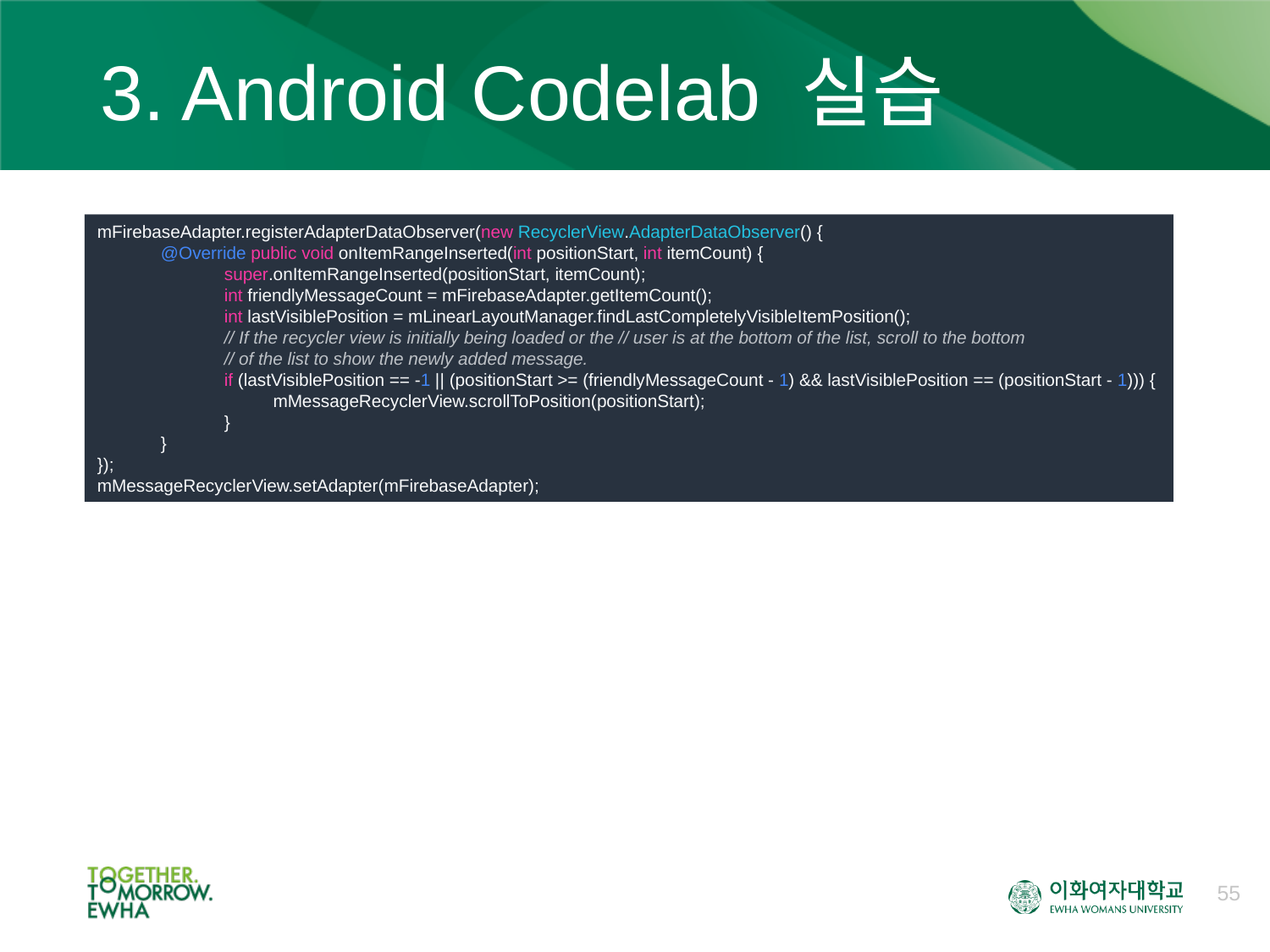

# 3. Android Codelab 실습
mFirebaseAdapter.registerAdapterDataObserver(new RecyclerView.AdapterDataObserver() {
@Override public void onItemRangeInserted(int positionStart, int itemCount) {
super.onItemRangeInserted(positionStart, itemCount);
int friendlyMessageCount = mFirebaseAdapter.getItemCount();
int lastVisiblePosition = mLinearLayoutManager.findLastCompletelyVisibleItemPosition();
// If the recycler view is initially being loaded or the // user is at the bottom of the list, scroll to the bottom
// of the list to show the newly added message.
if (lastVisiblePosition == -1 || (positionStart >= (friendlyMessageCount - 1) && lastVisiblePosition == (positionStart - 1))) {
          mMessageRecyclerView.scrollToPosition(positionStart);
}
}
});
mMessageRecyclerView.setAdapter(mFirebaseAdapter);
55